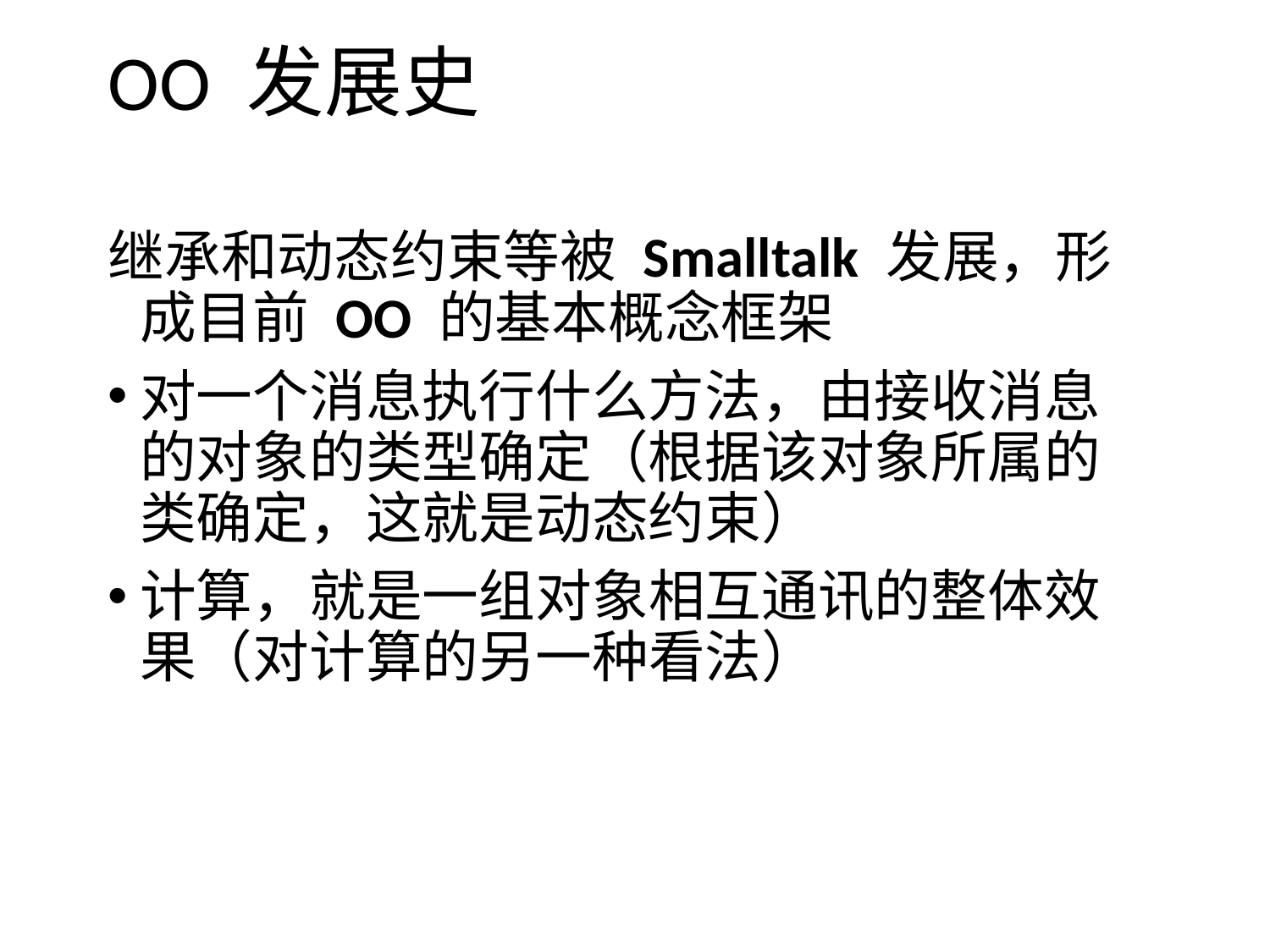

OO 发展史
继承和动态约束等被 Smalltalk 发展，形成目前 OO 的基本概念框架
对一个消息执行什么方法，由接收消息的对象的类型确定（根据该对象所属的类确定，这就是动态约束）
计算，就是一组对象相互通讯的整体效果（对计算的另一种看法）